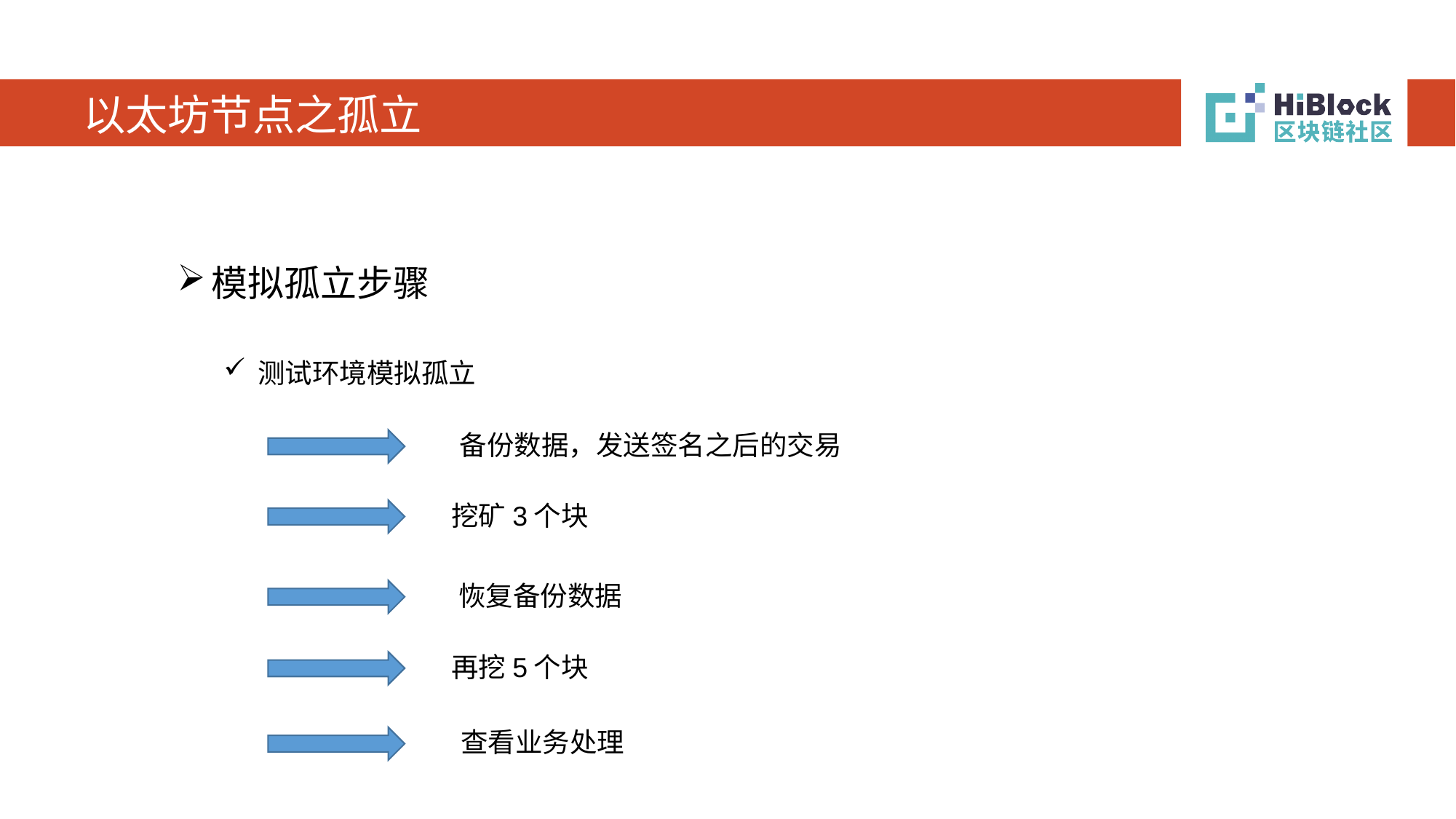

# 以太坊节点之孤立
模拟孤立步骤
测试环境模拟孤立
备份数据，发送签名之后的交易

挖矿3个块

恢复备份数据

再挖5个块

查看业务处理